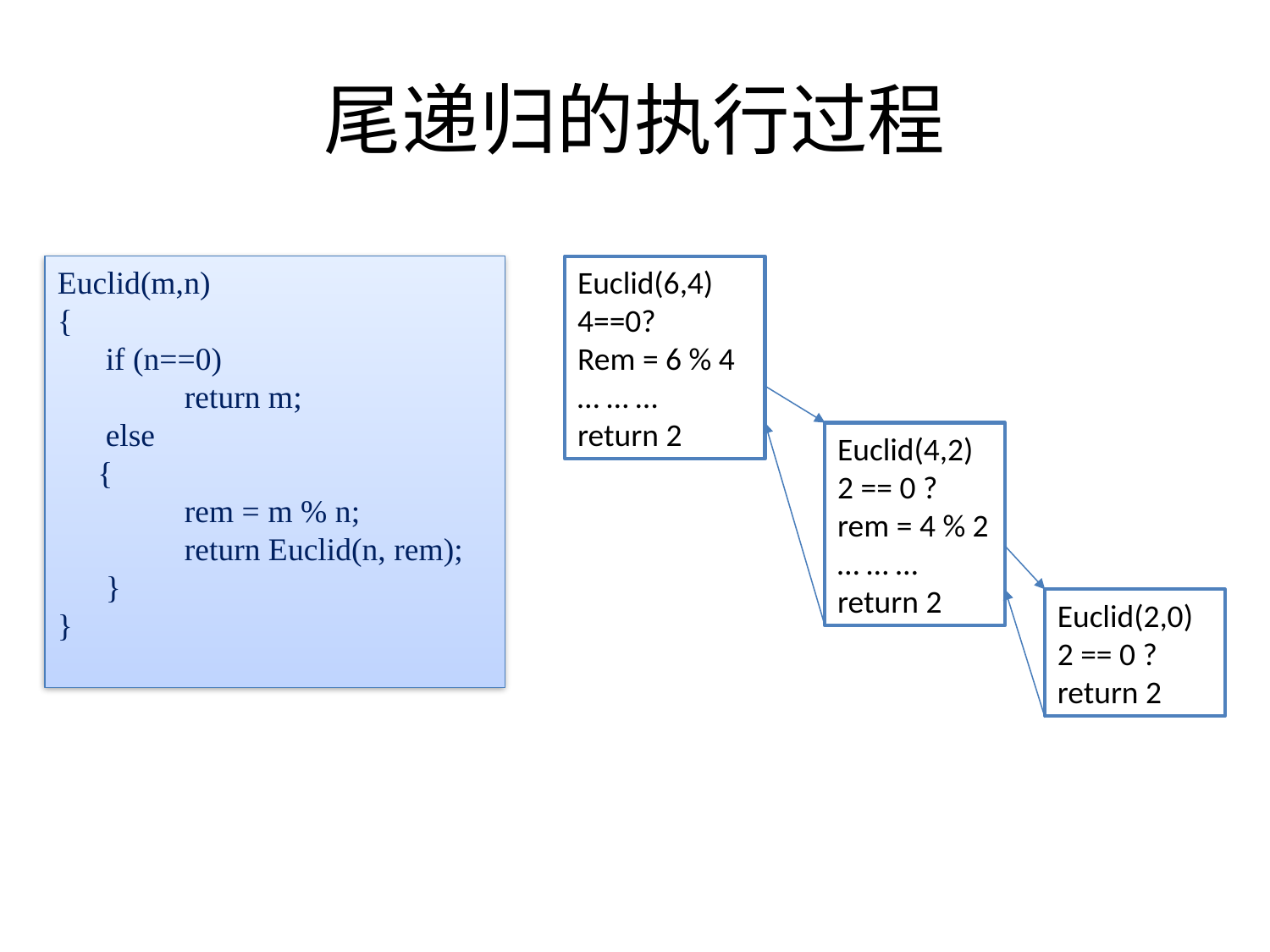

# 尾递归的执行过程
Euclid(m,n)
{
      if (n==0)
	return m;
      else
     {
	rem = m % n;
	return Euclid(n, rem);
      }
}

Euclid(6,4)
4==0?
Rem = 6 % 4
… … …
return 2
Euclid(4,2)
2 == 0 ?
rem = 4 % 2
… … …
return 2
Euclid(2,0)
2 == 0 ?
return 2